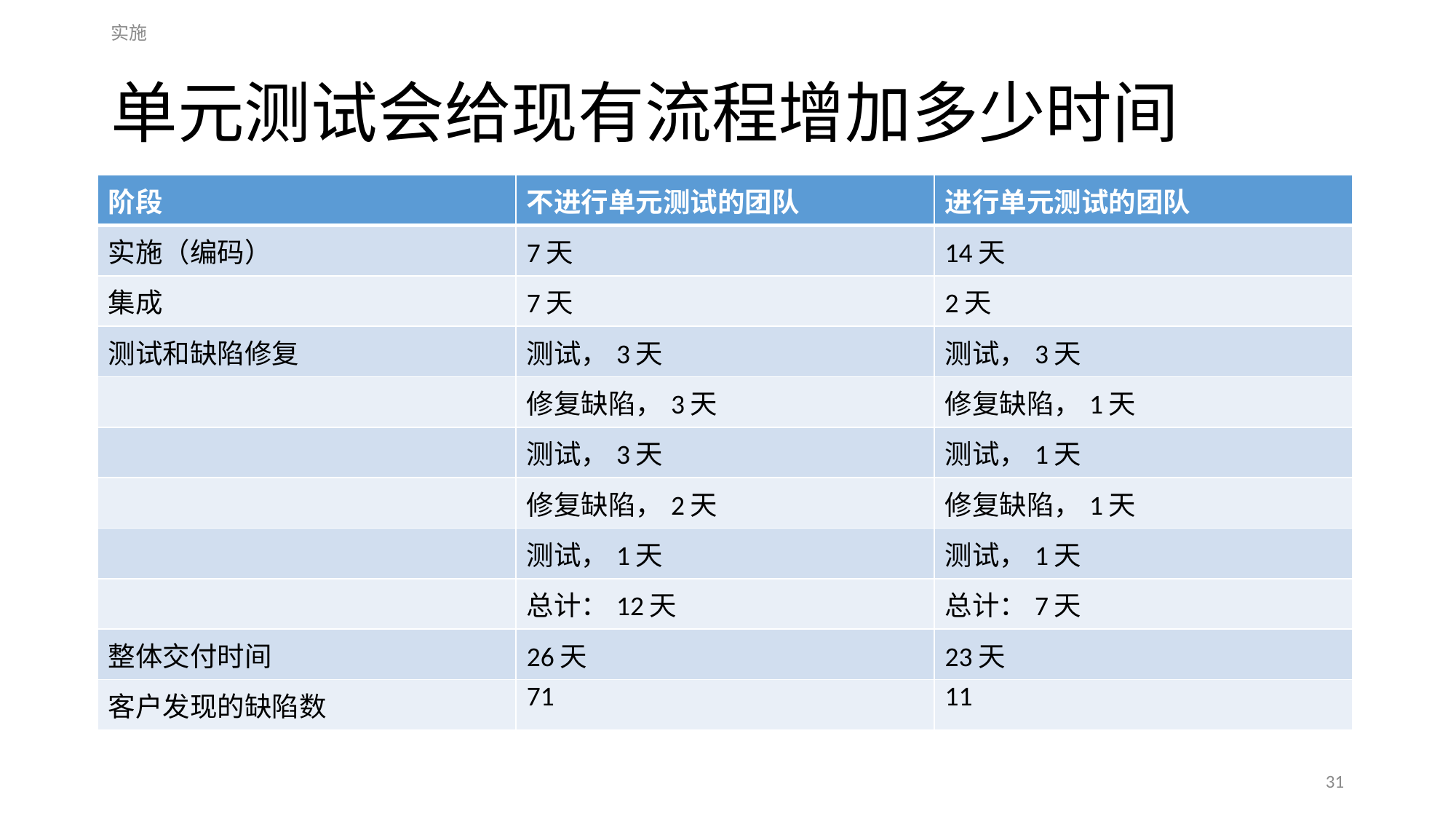

实施
# 单元测试会给现有流程增加多少时间
| 阶段 | 不进行单元测试的团队 | 进行单元测试的团队 |
| --- | --- | --- |
| 实施（编码） | 7天 | 14天 |
| 集成 | 7天 | 2天 |
| 测试和缺陷修复 | 测试，3天 | 测试，3天 |
|  | 修复缺陷，3天 | 修复缺陷，1天 |
|  | 测试，3天 | 测试，1天 |
|  | 修复缺陷，2天 | 修复缺陷，1天 |
|  | 测试，1天 | 测试，1天 |
|  | 总计：12天 | 总计：7天 |
| 整体交付时间 | 26天 | 23天 |
| 客户发现的缺陷数 | 71 | 11 |
31